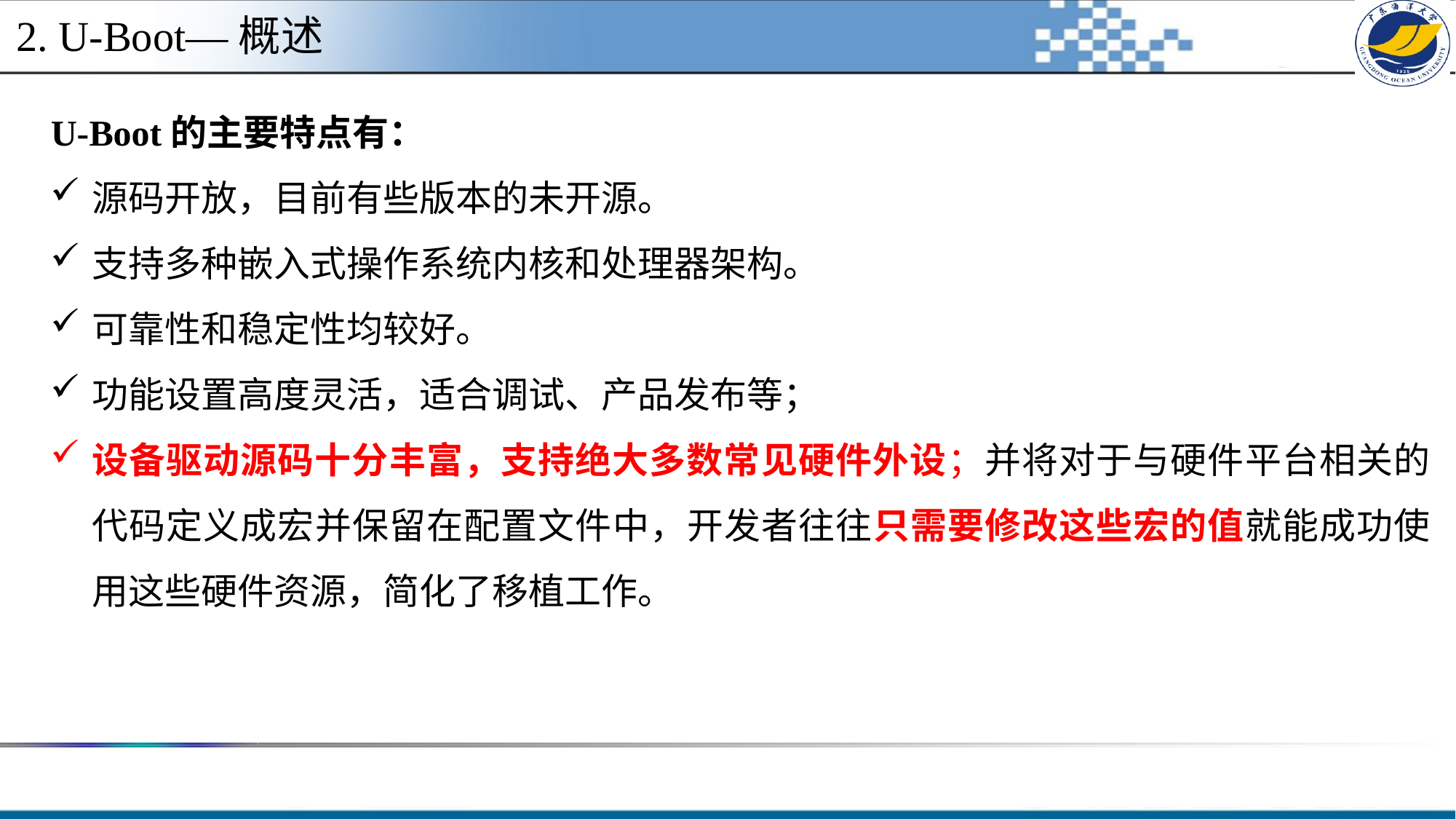

2. U-Boot—概述
U-Boot的主要特点有：
源码开放，目前有些版本的未开源。
支持多种嵌入式操作系统内核和处理器架构。
可靠性和稳定性均较好。
功能设置高度灵活，适合调试、产品发布等；
设备驱动源码十分丰富，支持绝大多数常见硬件外设；并将对于与硬件平台相关的代码定义成宏并保留在配置文件中，开发者往往只需要修改这些宏的值就能成功使用这些硬件资源，简化了移植工作。